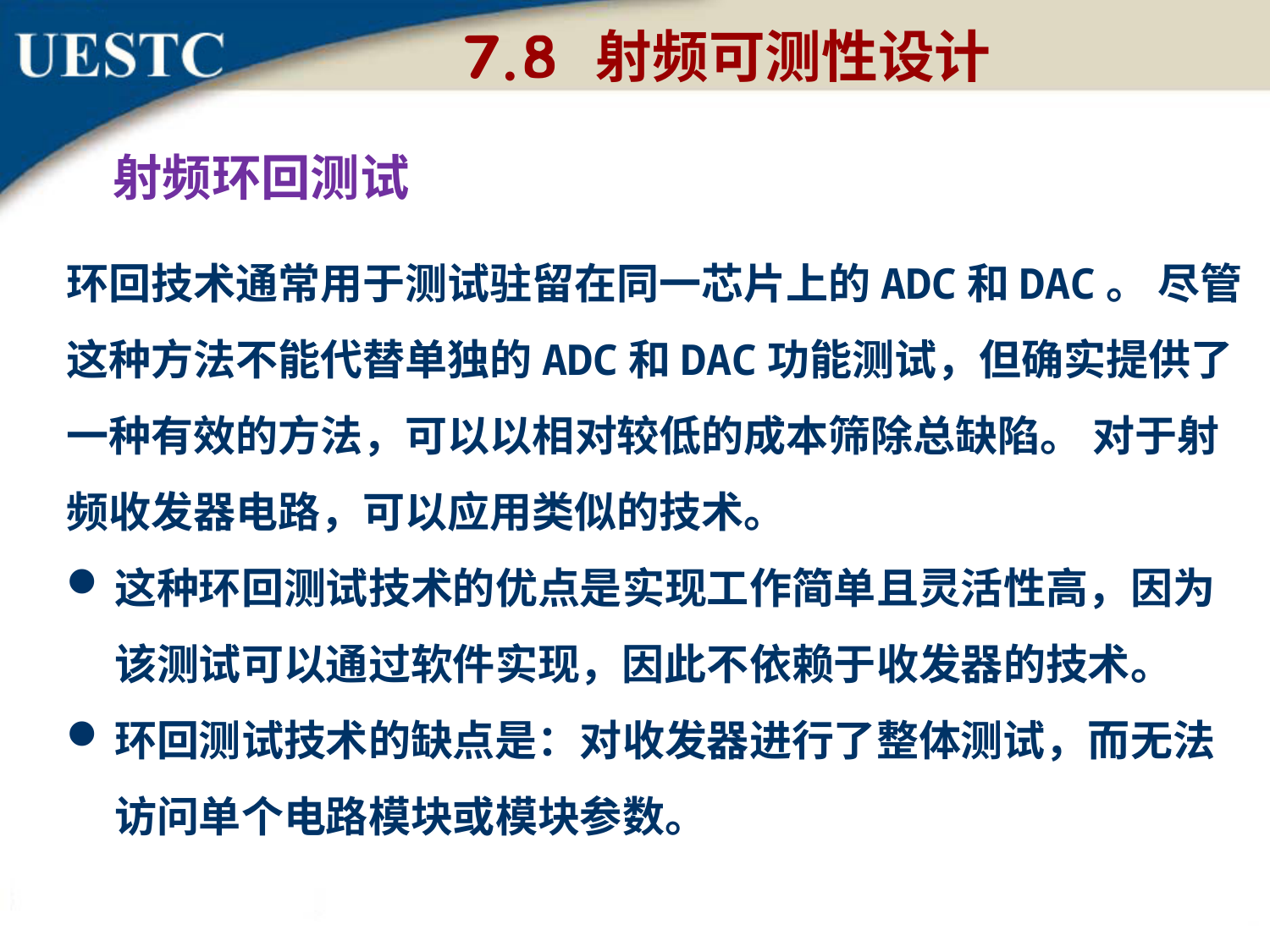

7.8 射频可测性设计
射频环回测试
环回技术通常用于测试驻留在同一芯片上的ADC和DAC。 尽管这种方法不能代替单独的ADC和DAC功能测试，但确实提供了一种有效的方法，可以以相对较低的成本筛除总缺陷。 对于射频收发器电路，可以应用类似的技术。
这种环回测试技术的优点是实现工作简单且灵活性高，因为该测试可以通过软件实现，因此不依赖于收发器的技术。
环回测试技术的缺点是：对收发器进行了整体测试，而无法访问单个电路模块或模块参数。